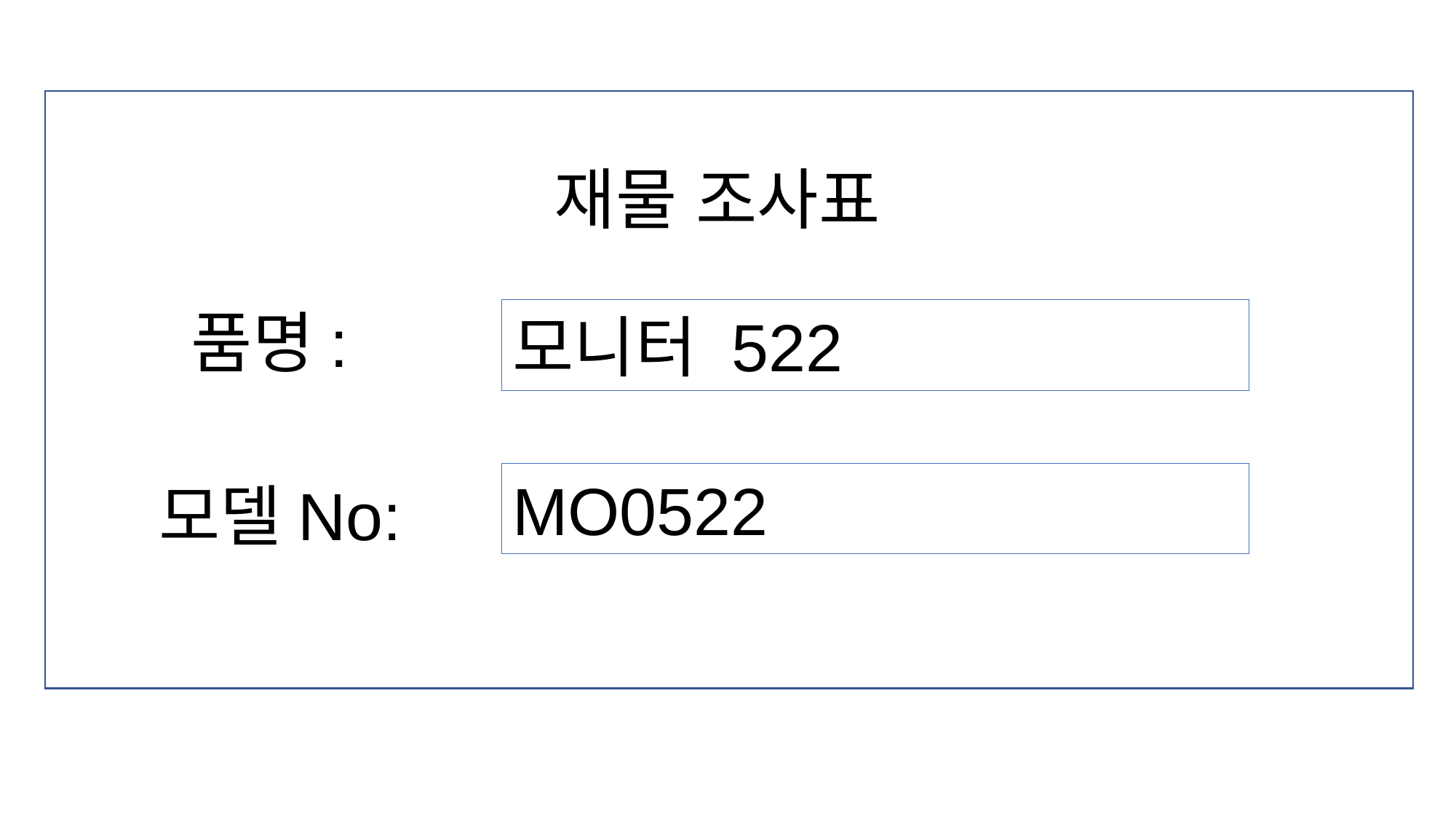

재물 조사표
품명:
모니터 522
MO0522
모델No: